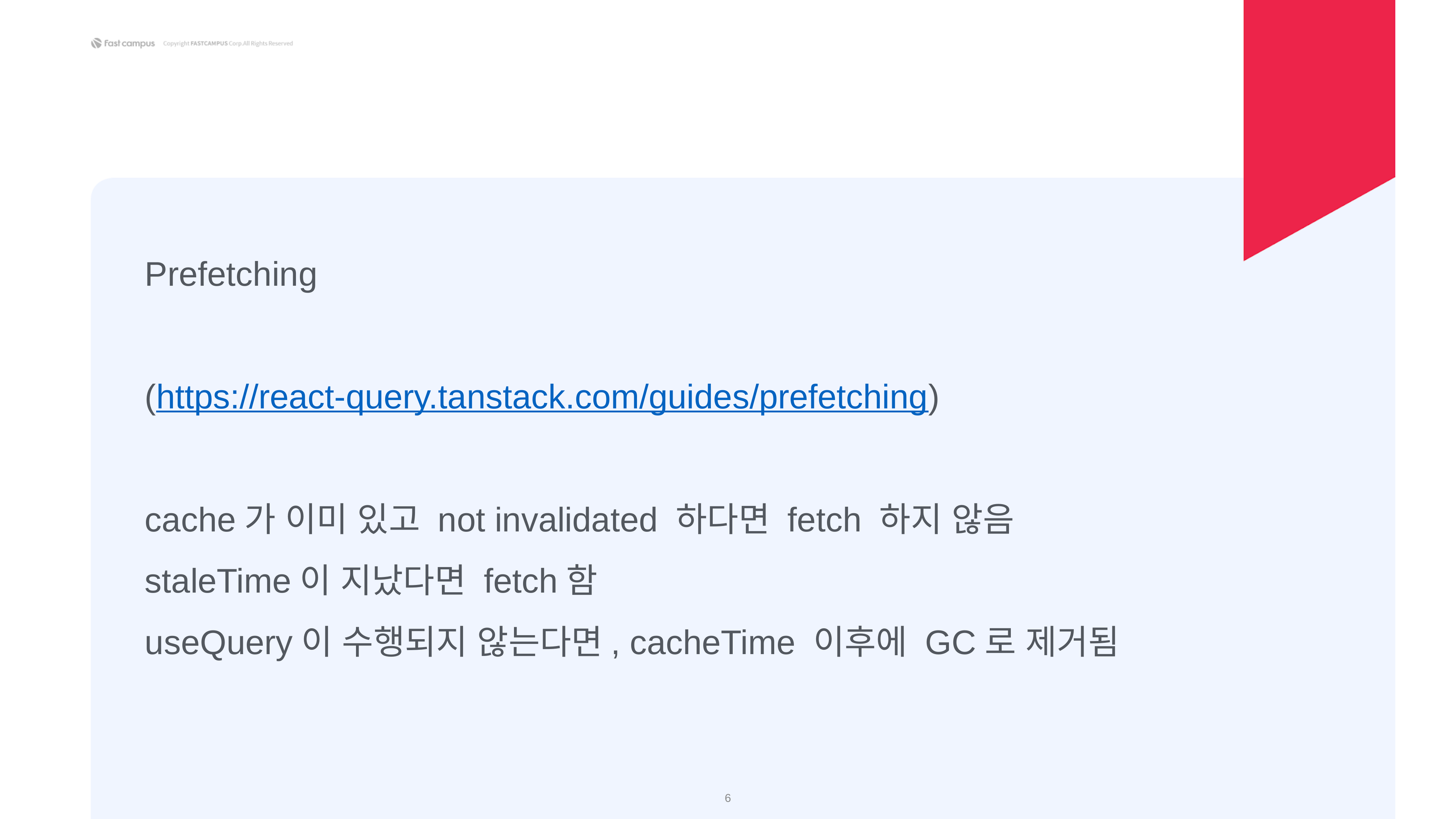

Prefetching

(https://react-query.tanstack.com/guides/prefetching)

cache가 이미 있고 not invalidated 하다면 fetch 하지 않음
staleTime이 지났다면 fetch함
useQuery이 수행되지 않는다면, cacheTime 이후에 GC로 제거됨

6